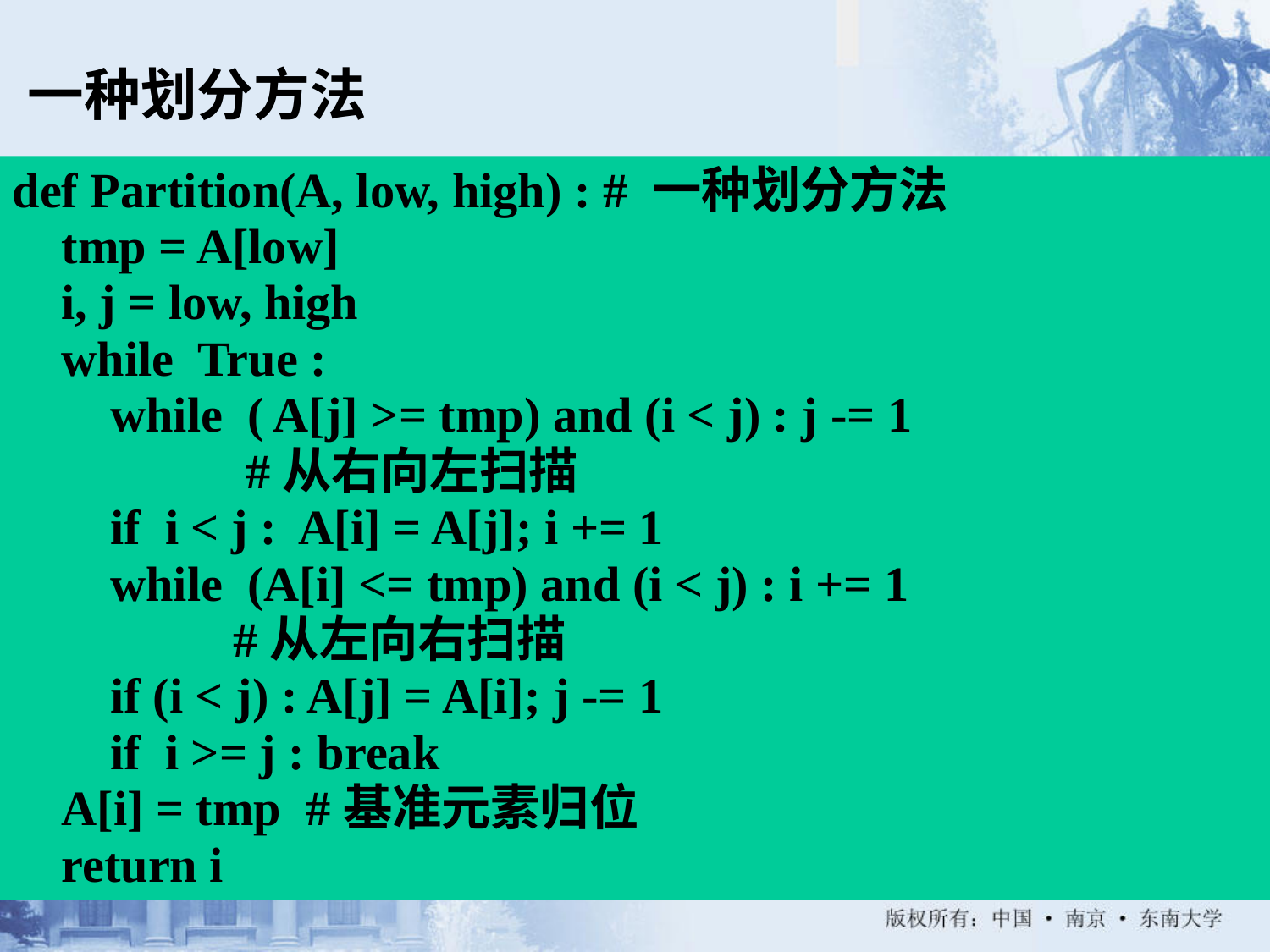

# 一种划分方法
def Partition(A, low, high) : # 一种划分方法
    tmp = A[low]
    i, j = low, high
    while  True :
        while  ( A[j] >= tmp) and (i < j) : j -= 1
                   #从右向左扫描
        if  i < j :  A[i] = A[j]; i += 1
        while  (A[i] <= tmp) and (i < j) : i += 1
                  #从左向右扫描
        if (i < j) : A[j] = A[i]; j -= 1
        if  i >= j : break
    A[i] = tmp  #基准元素归位
    return i